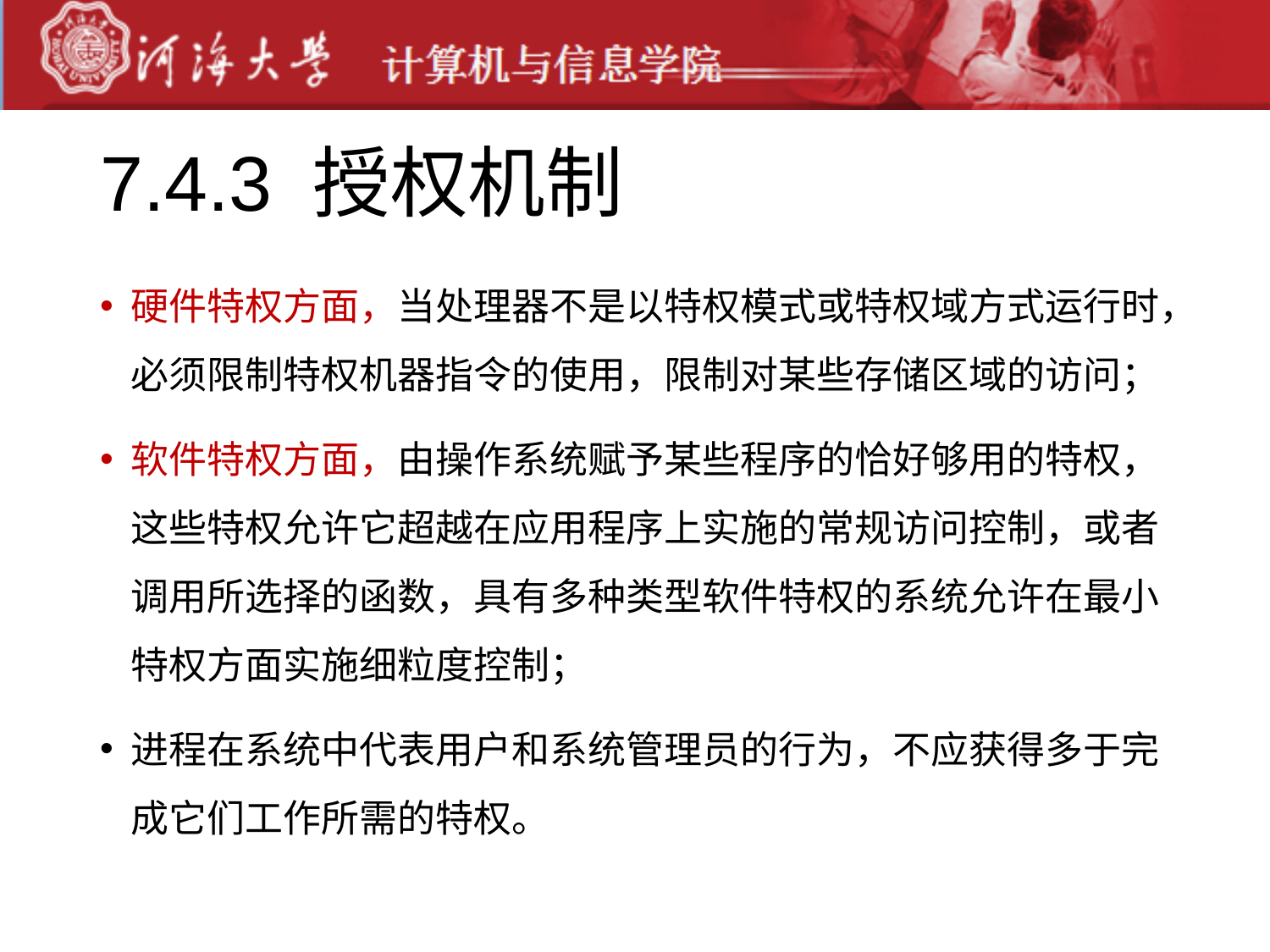

# 7.4.3 授权机制
硬件特权方面，当处理器不是以特权模式或特权域方式运行时，必须限制特权机器指令的使用，限制对某些存储区域的访问；
软件特权方面，由操作系统赋予某些程序的恰好够用的特权，这些特权允许它超越在应用程序上实施的常规访问控制，或者调用所选择的函数，具有多种类型软件特权的系统允许在最小特权方面实施细粒度控制；
进程在系统中代表用户和系统管理员的行为，不应获得多于完成它们工作所需的特权。